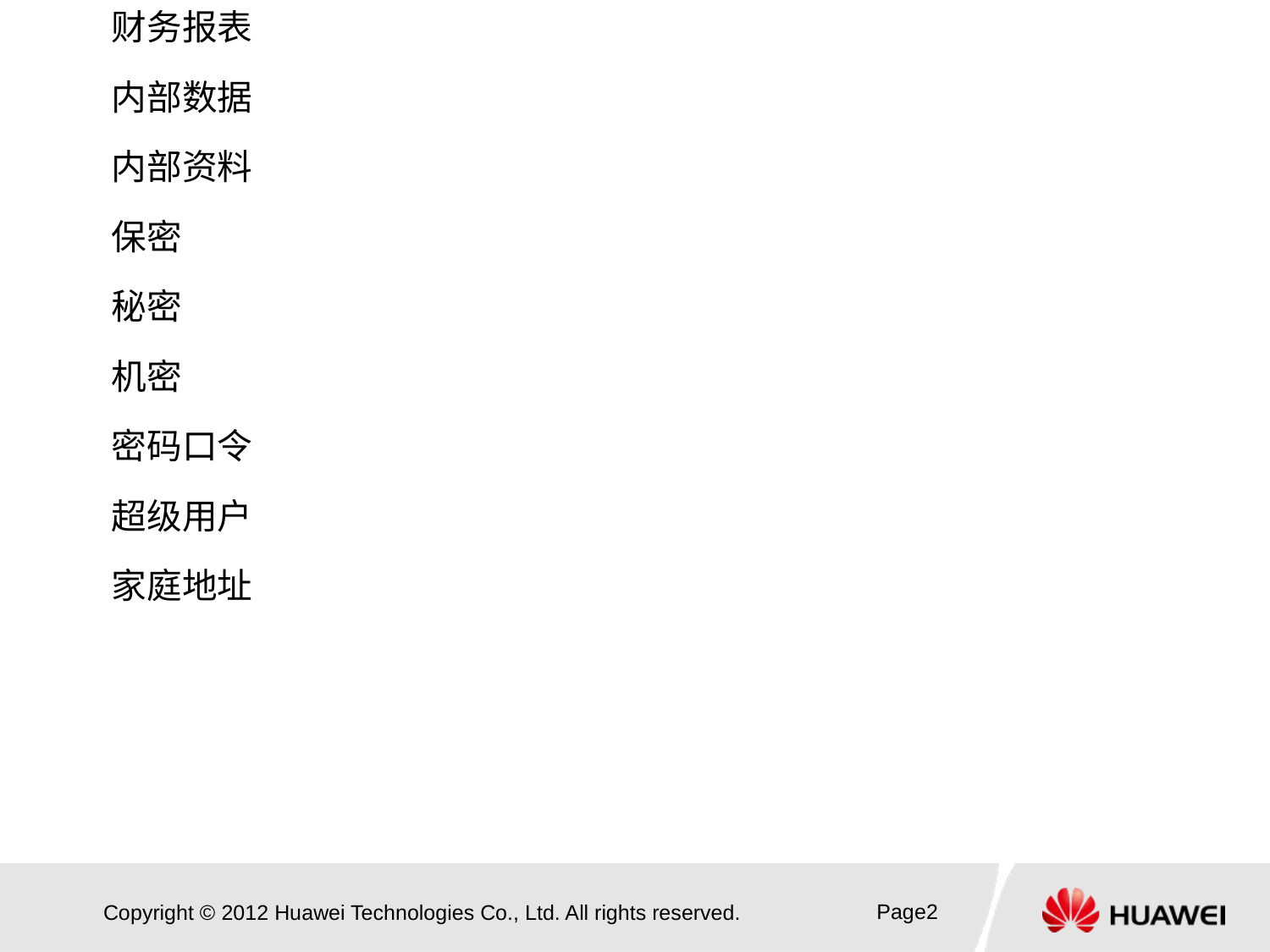

身份证 130425198708092057，210181199209046813，222302197312260017，350128197311050034  ，410611197403020058
联通手机号 18575414999 ，13026844666
电信手机号 18919628498 ， 18919628499
移动手机号 18756500265 ，18555918746 15665541872
邮箱 zhangsan@163.com  ，lisi@qq.com
银行卡 6216610200016587010 ， 6221882600114166800
财务报表
内部数据
内部资料
保密
秘密
机密
密码口令
超级用户
家庭地址
#
Page2